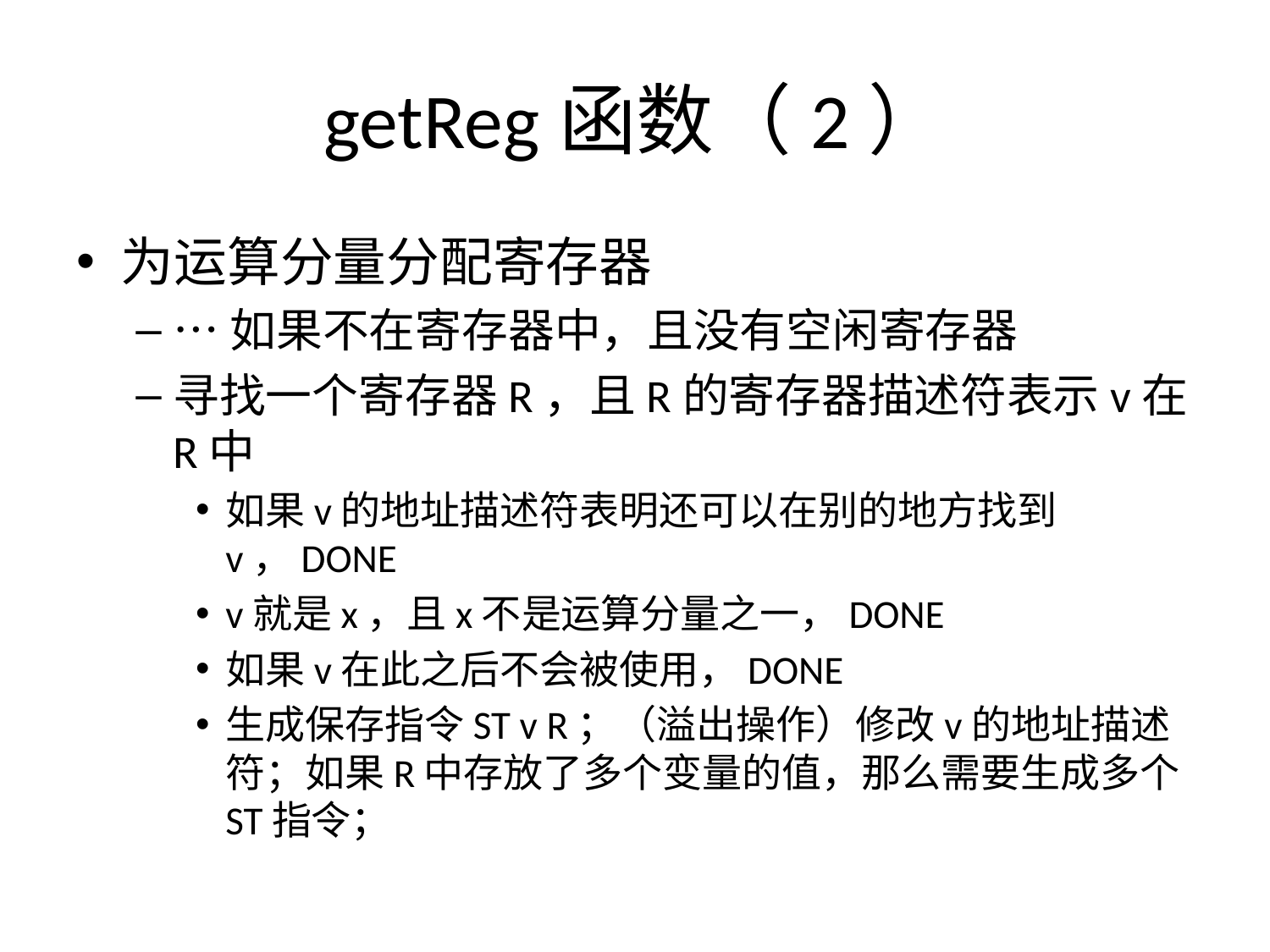

# getReg函数（2）
为运算分量分配寄存器
…如果不在寄存器中，且没有空闲寄存器
寻找一个寄存器R，且R的寄存器描述符表示v在R中
如果v的地址描述符表明还可以在别的地方找到v，DONE
v就是x，且x不是运算分量之一，DONE
如果v在此之后不会被使用，DONE
生成保存指令ST v R；（溢出操作）修改v的地址描述符；如果R中存放了多个变量的值，那么需要生成多个ST指令；